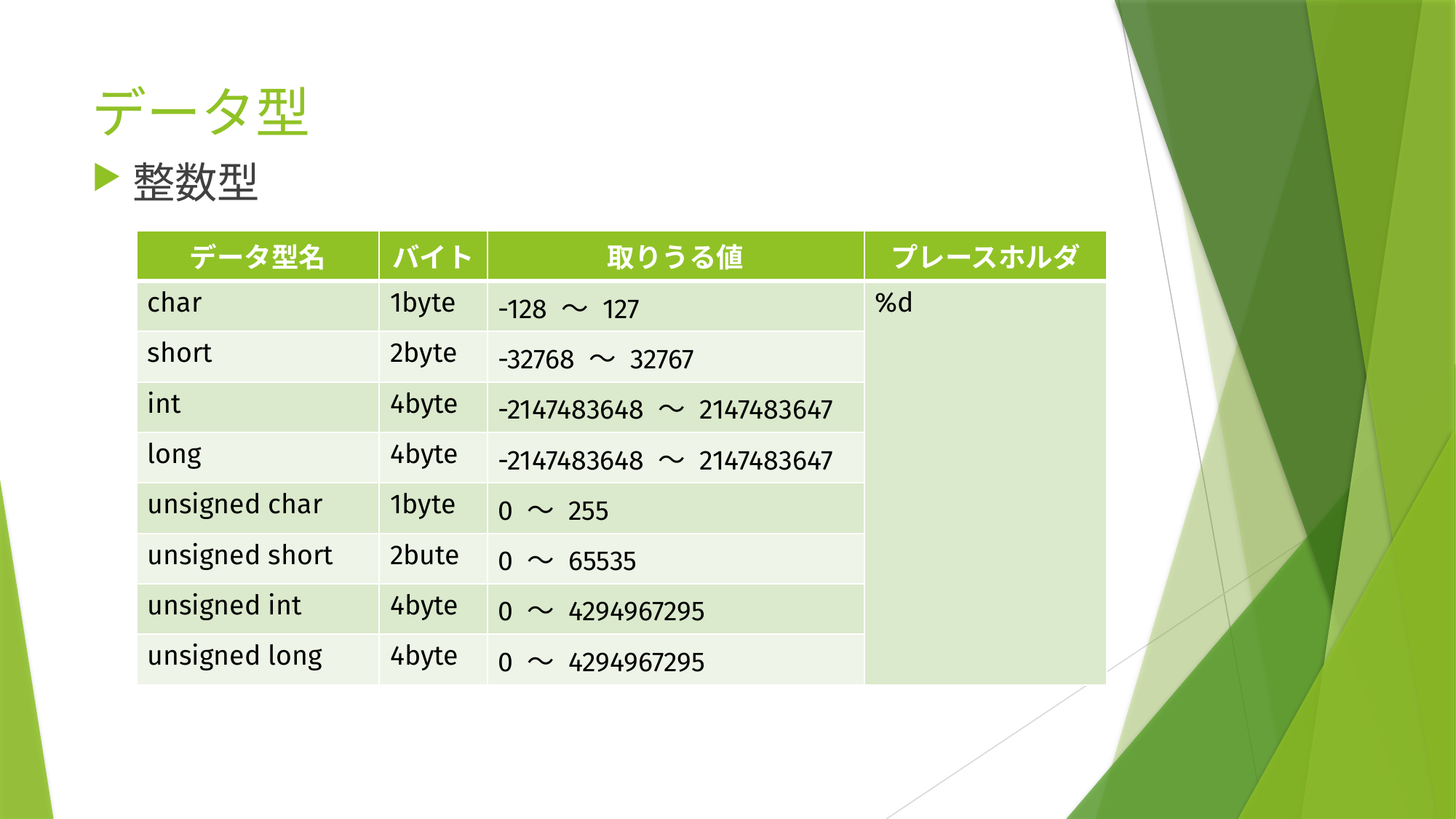

# データ型
整数型

| データ型名 | バイト | 取りうる値 | プレースホルダ |
| --- | --- | --- | --- |
| char | 1byte | -128 ～ 127 | %d |
| short | 2byte | -32768 ～ 32767 |  |
| int | 4byte | -2147483648 ～ 2147483647 |  |
| long | 4byte | -2147483648 ～ 2147483647 |  |
| unsigned char | 1byte | 0 ～ 255 |  |
| unsigned short | 2bute | 0 ～ 65535 |  |
| unsigned int | 4byte | 0 ～ 4294967295 |  |
| unsigned long | 4byte | 0 ～ 4294967295 |  |